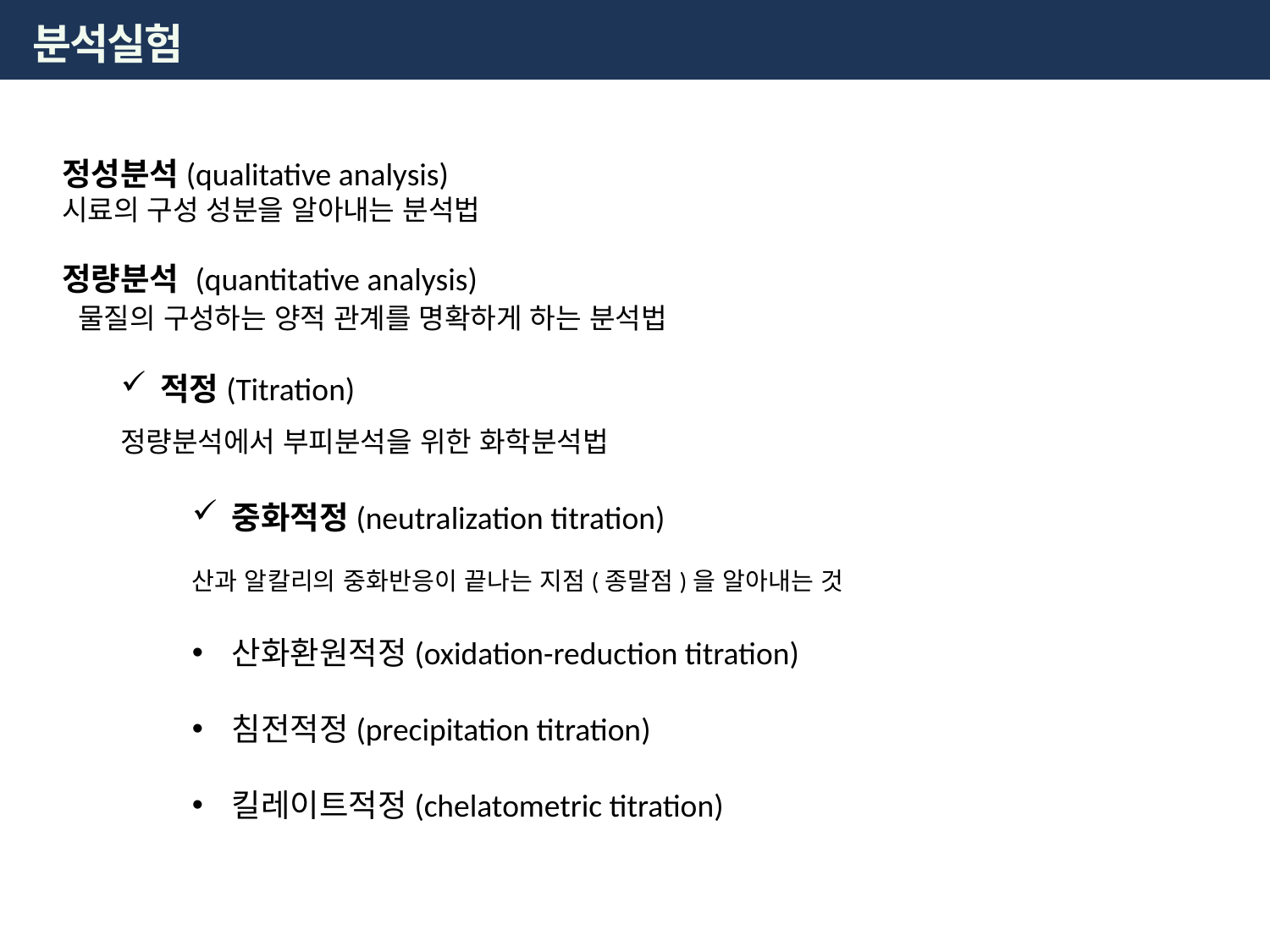

분석실험
정성분석(qualitative analysis)
시료의 구성 성분을 알아내는 분석법

정량분석 (quantitative analysis)
 물질의 구성하는 양적 관계를 명확하게 하는 분석법
적정(Titration)
정량분석에서 부피분석을 위한 화학분석법
중화적정(neutralization titration)
산과 알칼리의 중화반응이 끝나는 지점(종말점)을 알아내는 것
산화환원적정(oxidation-reduction titration)

침전적정(precipitation titration)

킬레이트적정(chelatometric titration)